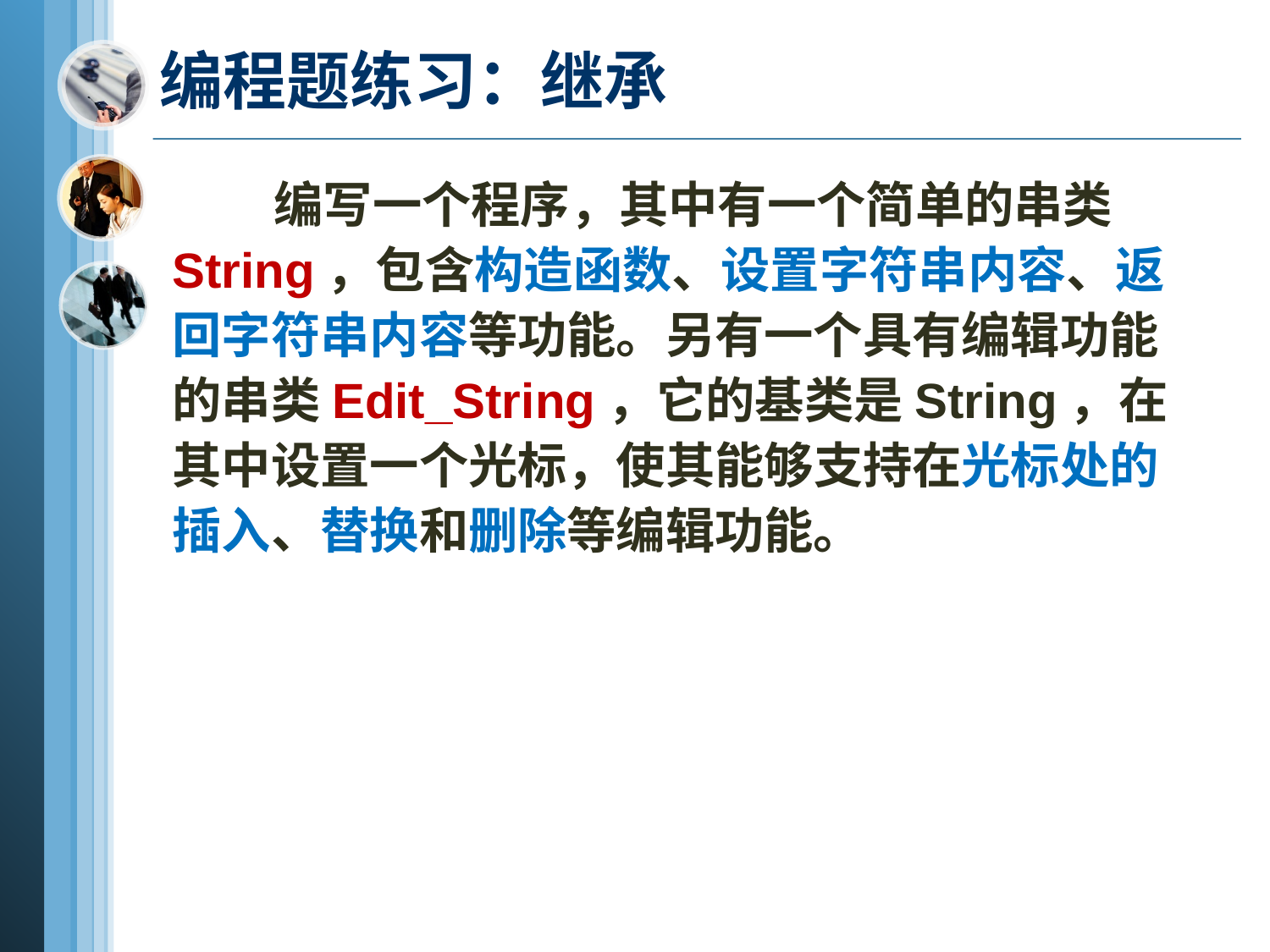

# 编程题练习：继承
        编写一个程序，其中有一个简单的串类String，包含构造函数、设置字符串内容、返回字符串内容等功能。另有一个具有编辑功能的串类Edit_String，它的基类是String，在其中设置一个光标，使其能够支持在光标处的插入、替换和删除等编辑功能。